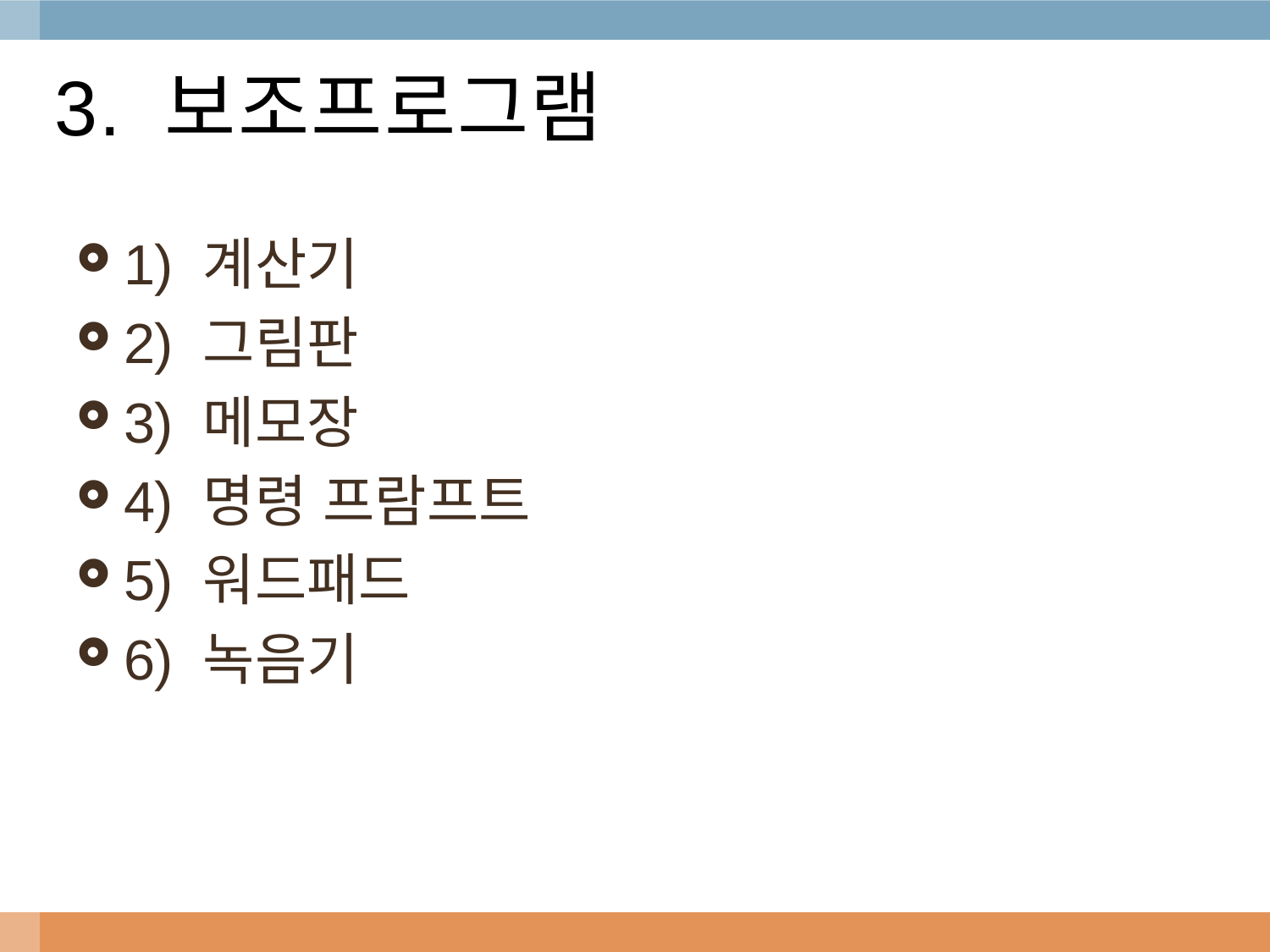

# 3. 보조프로그램
1) 계산기
2) 그림판
3) 메모장
4) 명령 프람프트
5) 워드패드
6) 녹음기